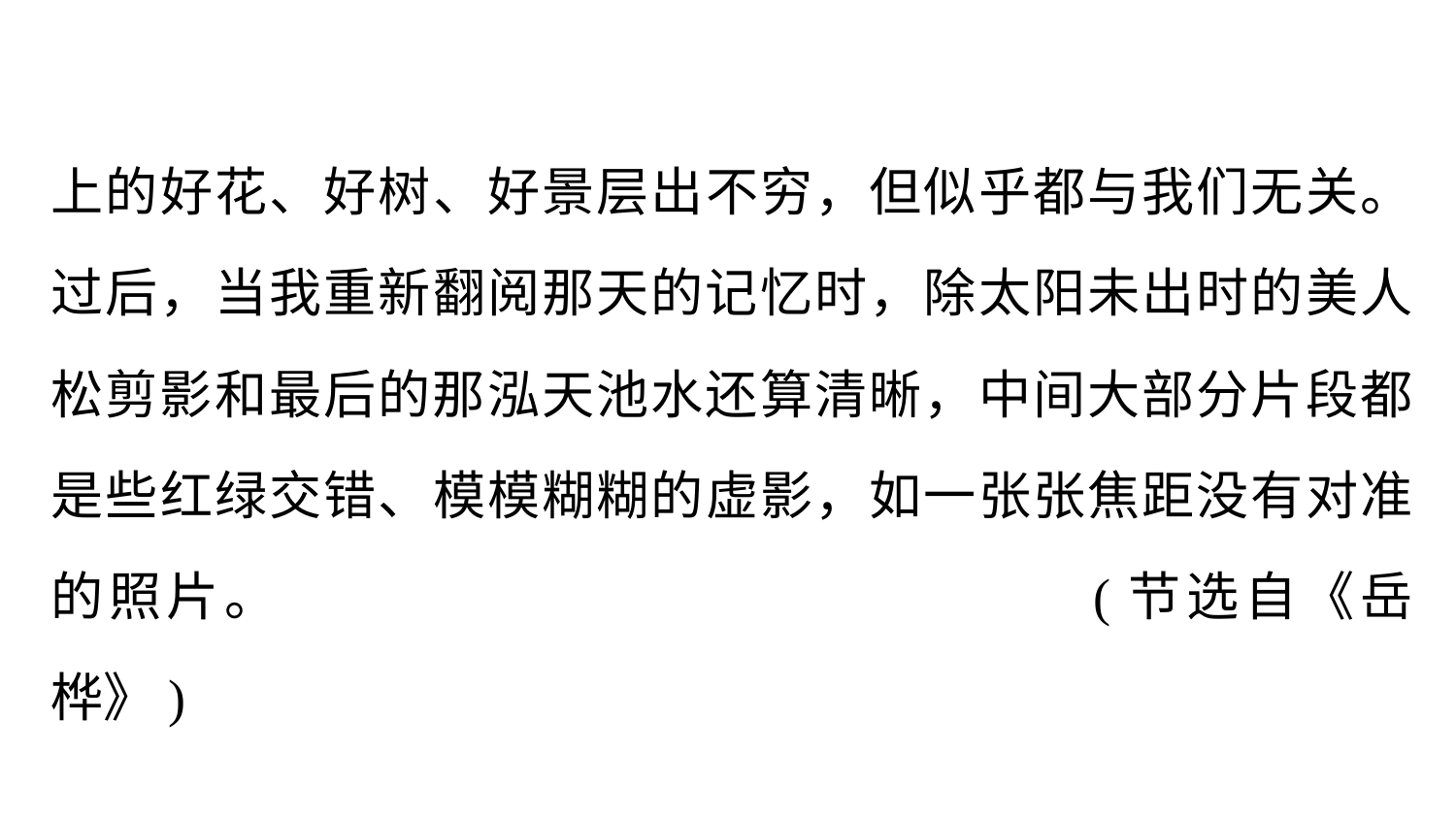

上的好花、好树、好景层出不穷，但似乎都与我们无关。过后，当我重新翻阅那天的记忆时，除太阳未出时的美人松剪影和最后的那泓天池水还算清晰，中间大部分片段都是些红绿交错、模模糊糊的虚影，如一张张焦距没有对准的照片。	 				      (节选自《岳桦》)